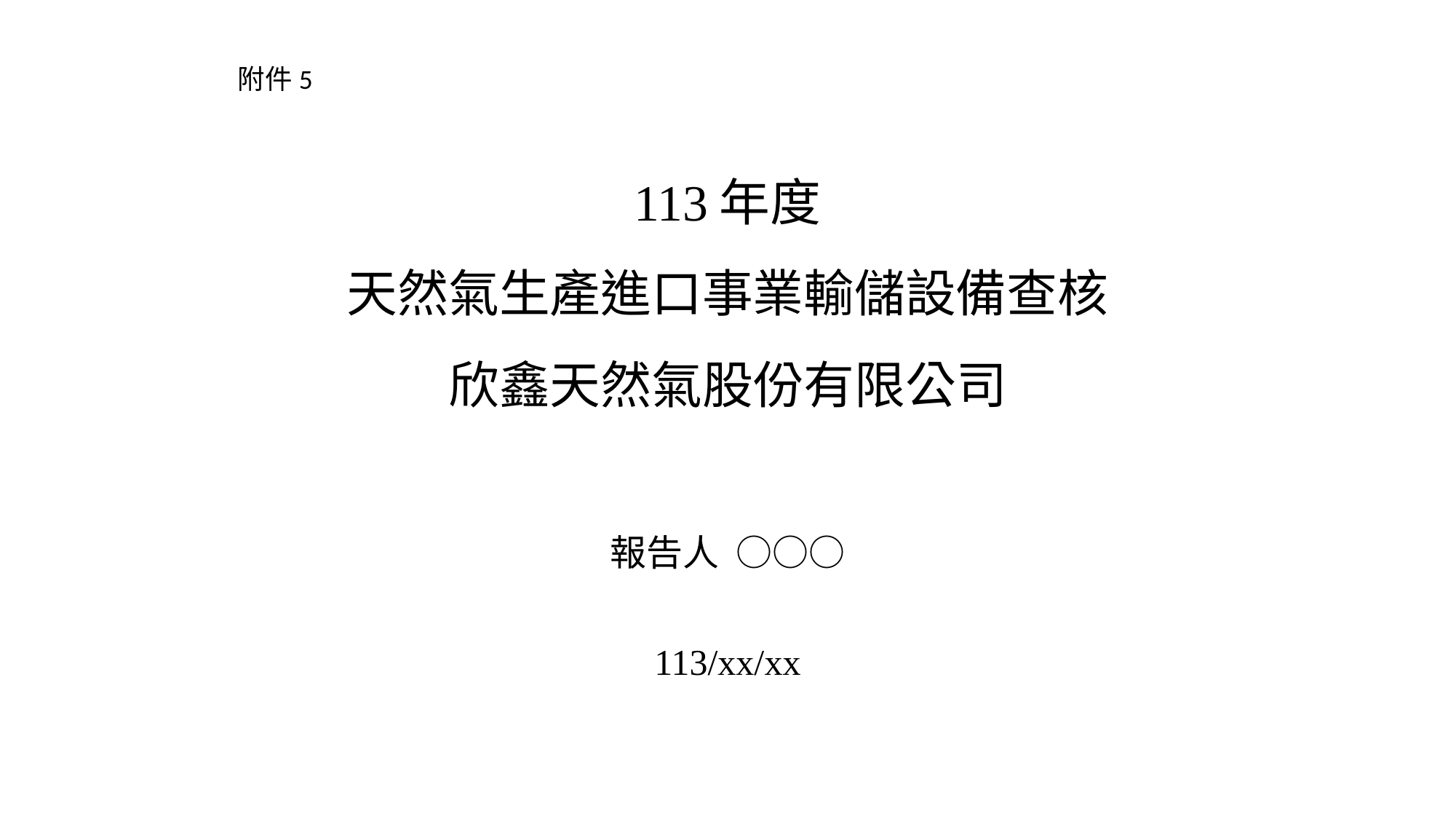

附件5
# 113年度 天然氣生產進口事業輸儲設備查核 欣鑫天然氣股份有限公司
報告人  ○○○

113/xx/xx